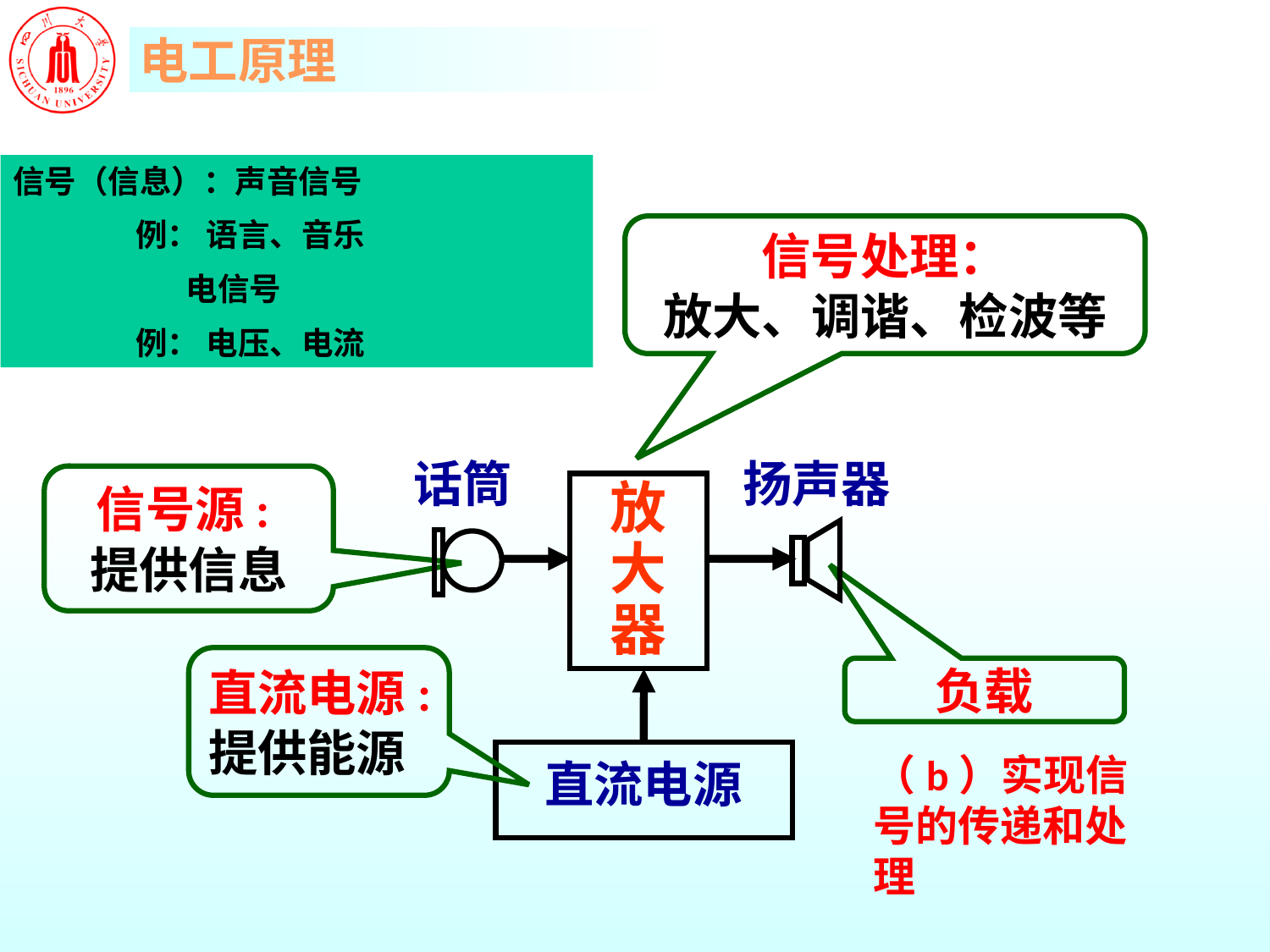

信号（信息）：声音信号
                例： 语言、音乐
                       电信号
                例： 电压、电流
信号处理：
放大、调谐、检波等
话筒
扬声器
放大器

信号源:
提供信息
直流电源:
提供能源
负载

直流电源
（b）实现信号的传递和处理